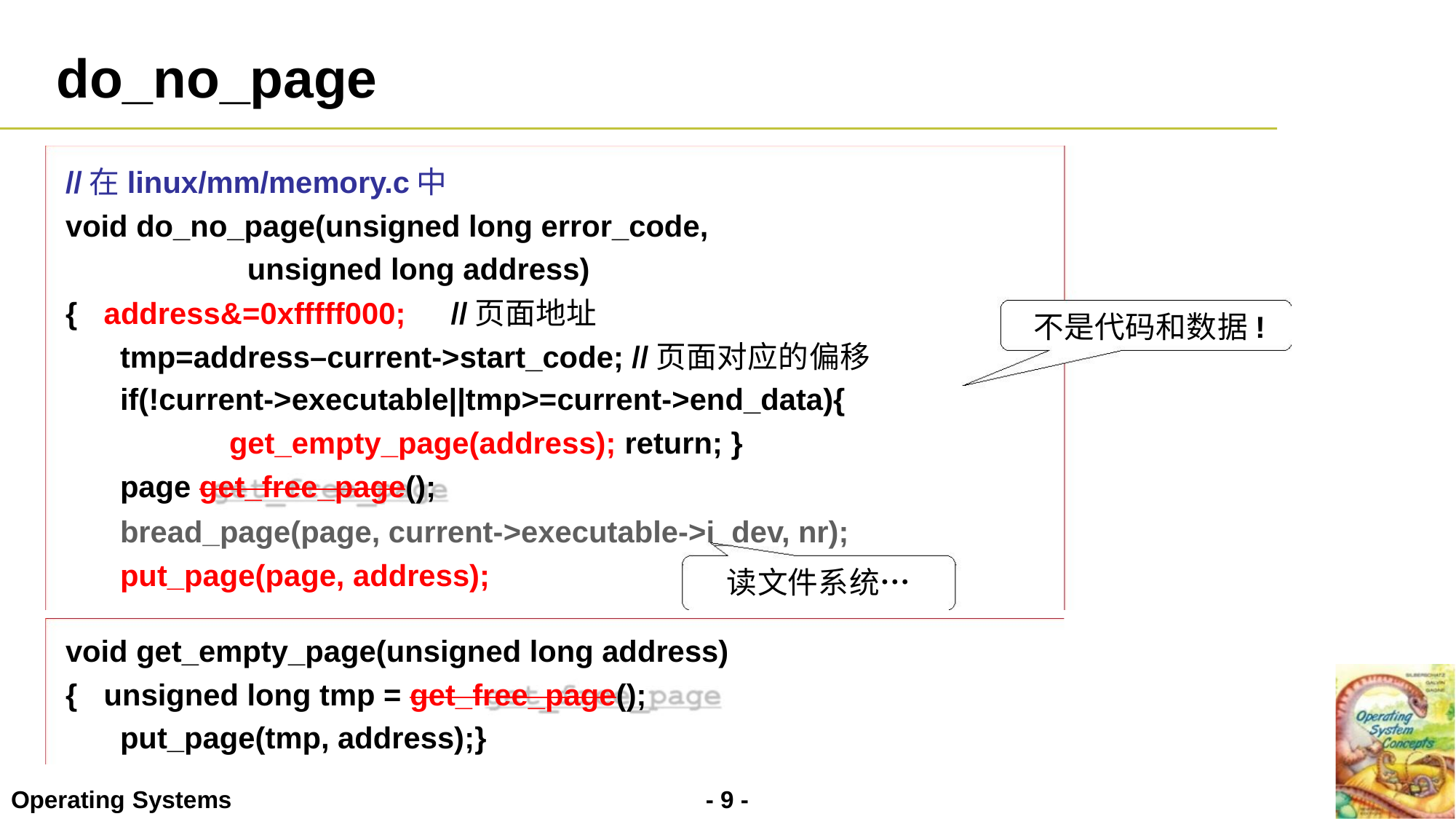

do_no_page

//在linux/mm/memory.c中
void do_no_page(unsigned long error_code,
unsigned long address)
{ address&=0xfffff000; //页面地址
tmp=address–current->start_code; //页面对应的偏移
if(!current->executable||tmp>=current->end_data){
get_empty_page(address); return; }
page get_free_page();
不是代码和数据!
bread_page(page, current->executable->i_dev, nr);
put_page(page, address);
读文件系统…

void get_empty_page(unsigned long address)
{ unsigned long tmp = get_free_page();
put_page(tmp, address);}

- 9 -
Operating Systems